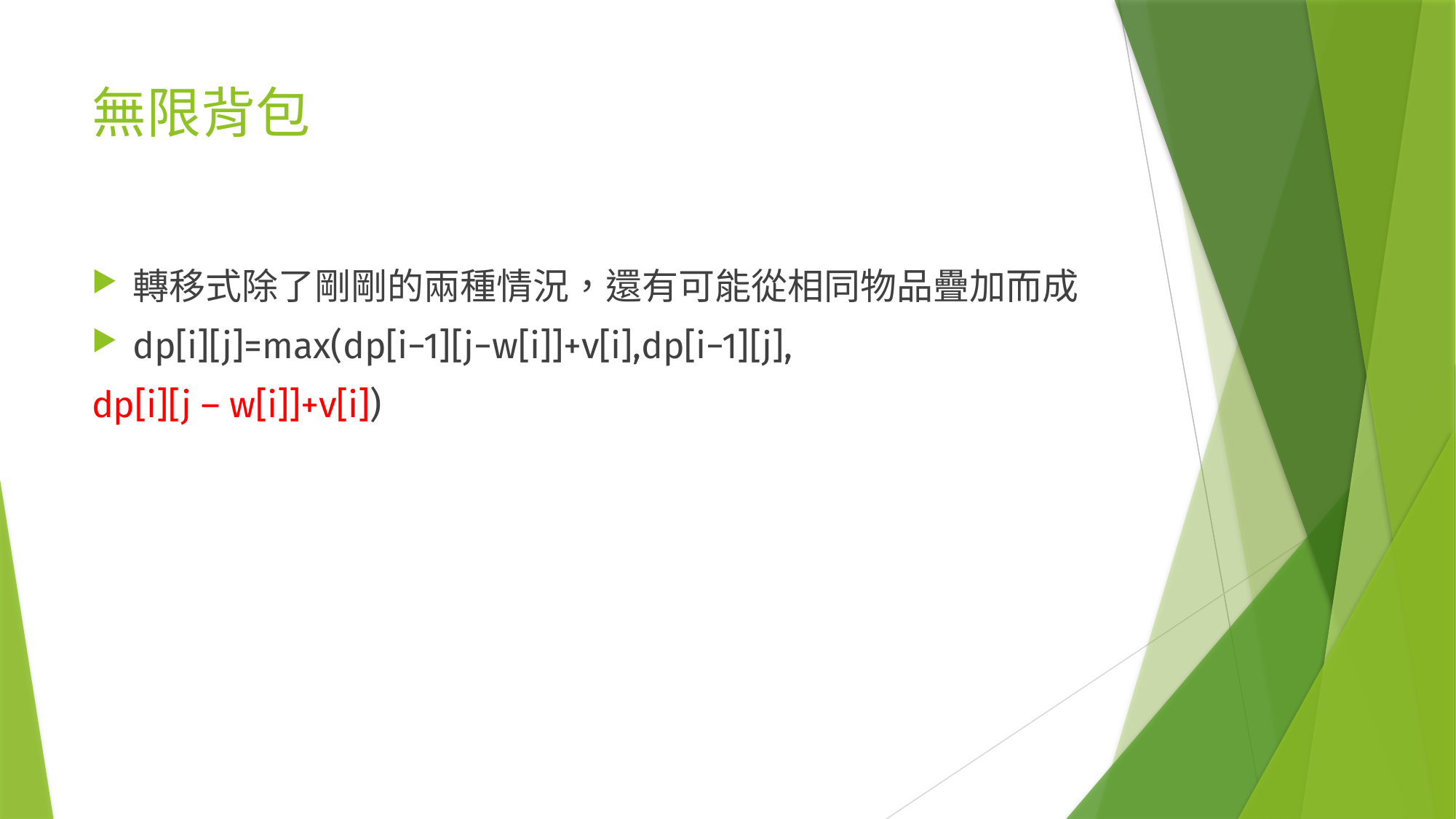

# 無限背包
轉移式除了剛剛的兩種情況，還有可能從相同物品疊加而成
dp[i][j]=max(dp[i−1][j−w[i]]+v[i],dp[i−1][j],
dp[i][j – w[i]]+v[i])